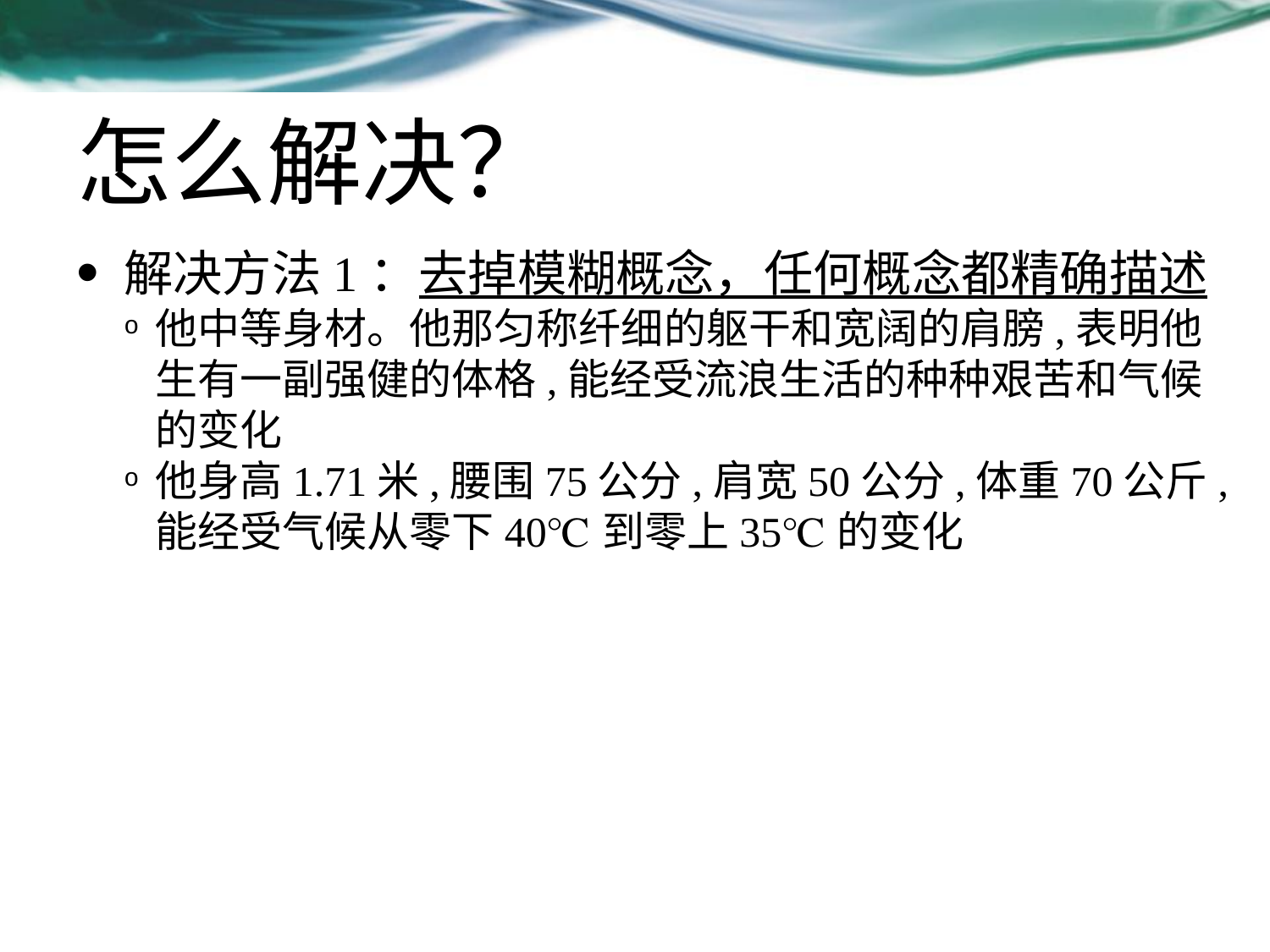

# 怎么解决？
解决方法1：去掉模糊概念，任何概念都精确描述
他中等身材。他那匀称纤细的躯干和宽阔的肩膀,表明他生有一副强健的体格,能经受流浪生活的种种艰苦和气候的变化
他身高1.71米,腰围75公分,肩宽50公分,体重70公斤,能经受气候从零下40℃到零上35℃的变化